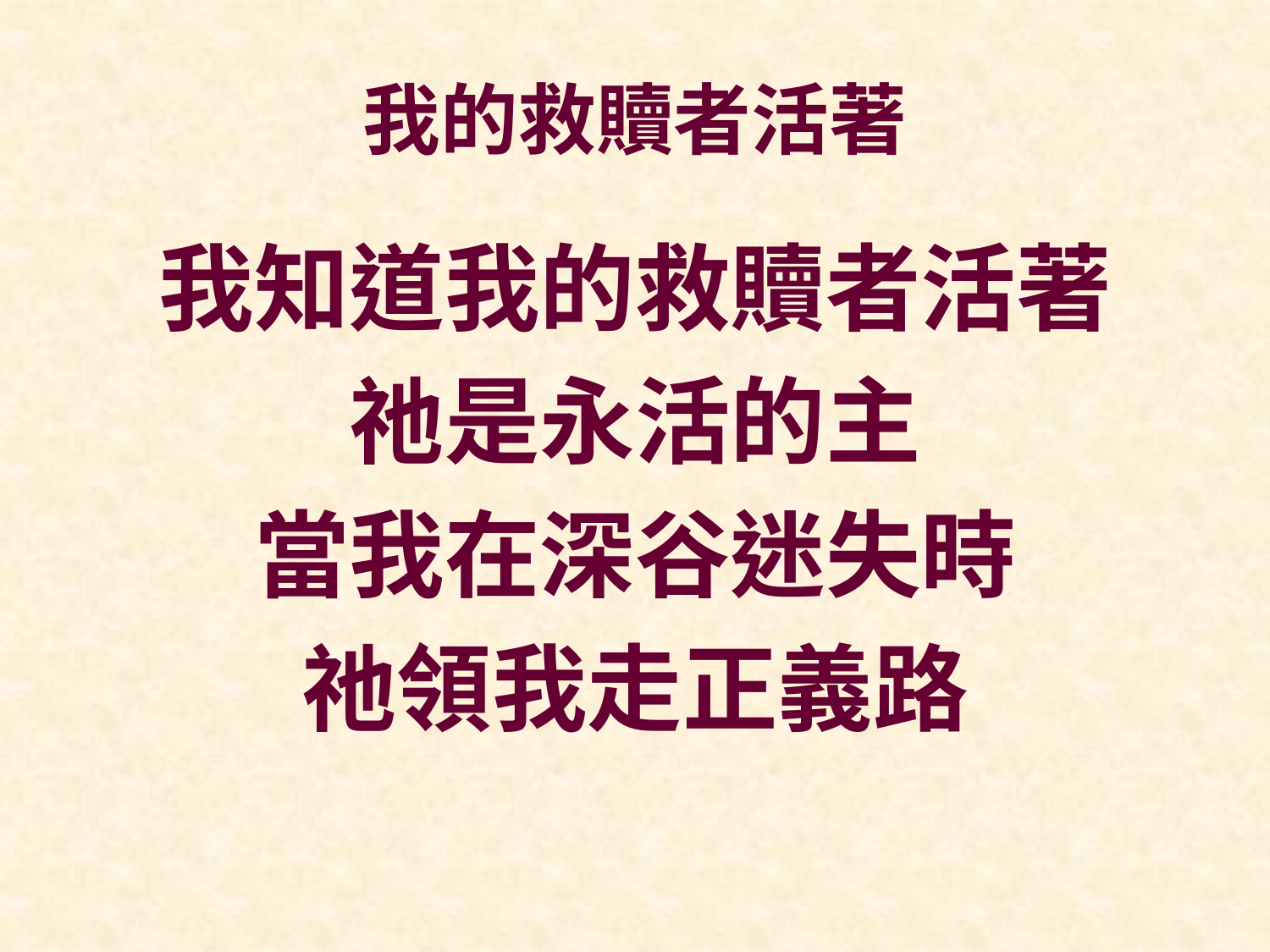

# 我的救贖者活著
我知道我的救贖者活著
祂是永活的主
當我在深谷迷失時
祂領我走正義路